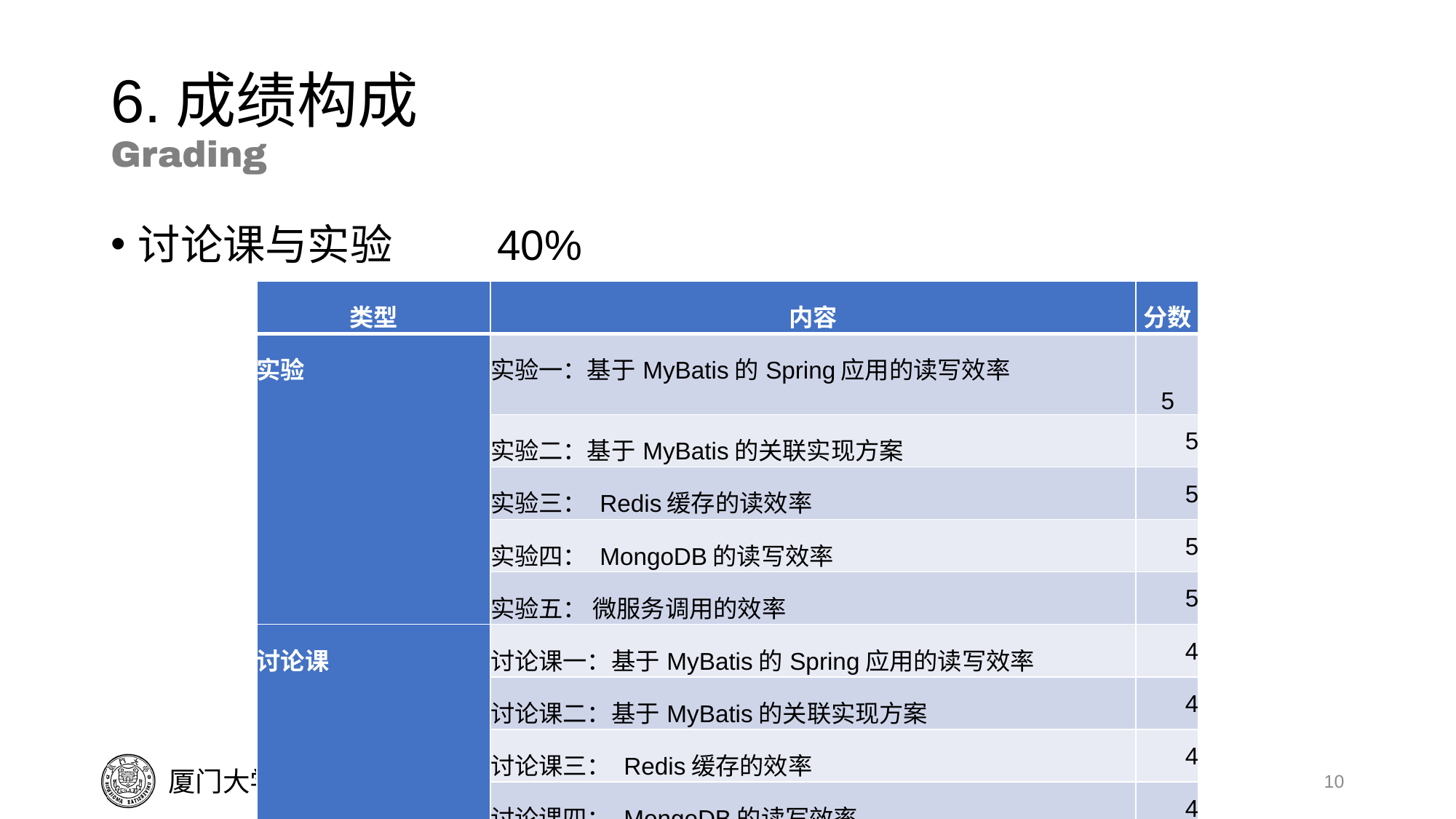

# 6.成绩构成 Grading
讨论课与实验          40%

| 类型 | 内容 | 分数 |
| --- | --- | --- |
| 实验 | 实验一：基于MyBatis的Spring应用的读写效率 | 5 |
|  | 实验二：基于MyBatis的关联实现方案 | 5 |
|  | 实验三： Redis缓存的读效率 | 5 |
|  | 实验四： MongoDB的读写效率 | 5 |
|  | 实验五： 微服务调用的效率 | 5 |
| 讨论课 | 讨论课一：基于MyBatis的Spring应用的读写效率 | 4 |
|  | 讨论课二：基于MyBatis的关联实现方案 | 4 |
|  | 讨论课三： Redis缓存的效率 | 4 |
|  | 讨论课四： MongoDB的读写效率 | 4 |
|  | 讨论课五： 微服务的效率 | 4 |
|  | 总计（超过40分以40分计算） | 40 |
10